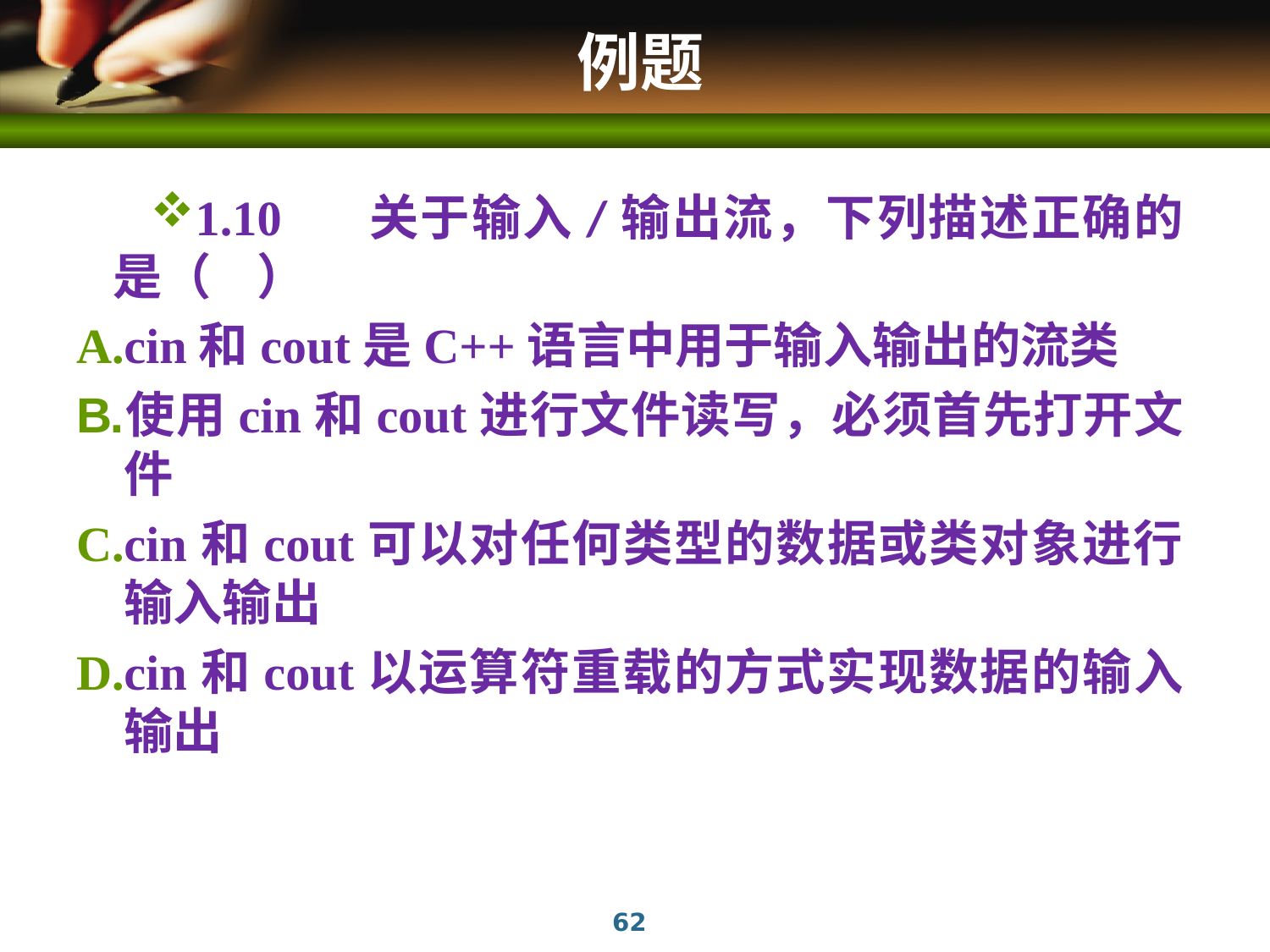

# 例题
1.10	关于输入/输出流，下列描述正确的是（    ）
cin和cout是C++语言中用于输入输出的流类
使用cin和cout进行文件读写，必须首先打开文件
cin和cout可以对任何类型的数据或类对象进行输入输出
cin和cout以运算符重载的方式实现数据的输入输出

62